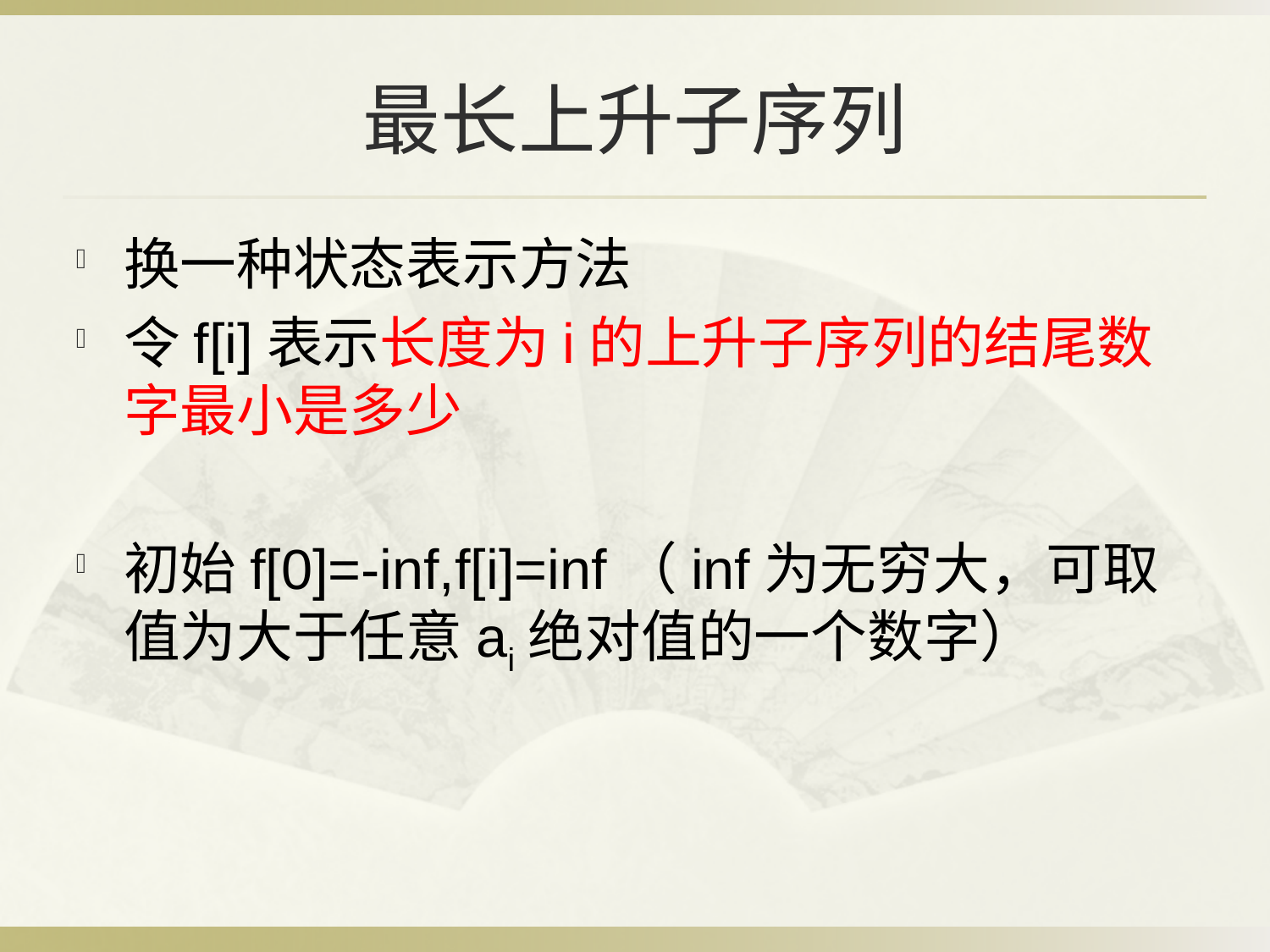

# 最长上升子序列
换一种状态表示方法
令f[i]表示长度为i的上升子序列的结尾数字最小是多少

初始f[0]=-inf,f[i]=inf（inf为无穷大，可取值为大于任意ai绝对值的一个数字）